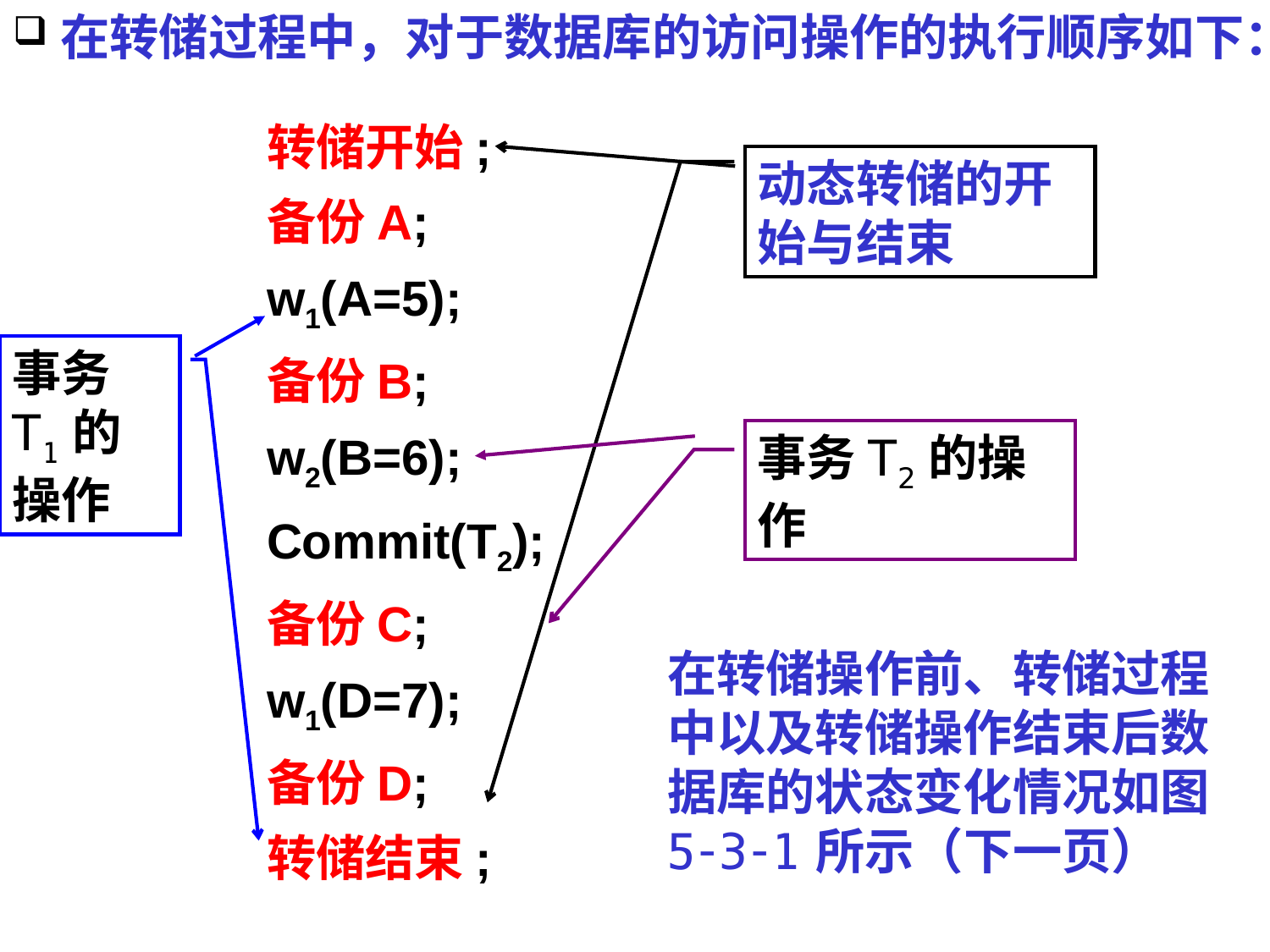

# 在转储过程中，对于数据库的访问操作的执行顺序如下：

转储开始;
备份A;
w1(A=5);
备份B;
w2(B=6);
Commit(T2);
备份C;
w1(D=7);
备份D;
转储结束;

动态转储的开始与结束

事务T1的操作
事务T2的操作

在转储操作前、转储过程中以及转储操作结束后数据库的状态变化情况如图5-3-1所示（下一页）
184